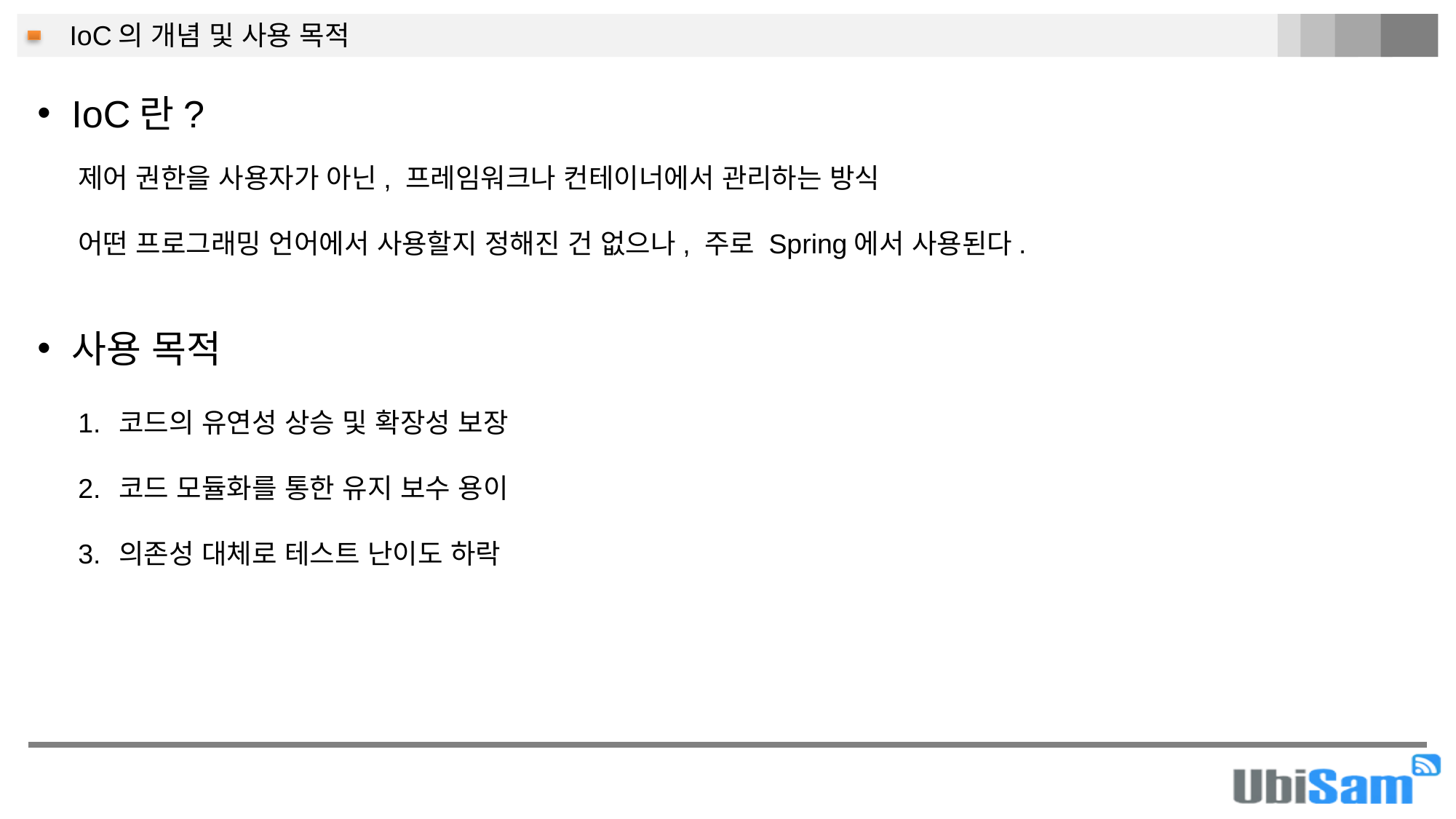

IoC의 개념 및 사용 목적
IoC란?
제어 권한을 사용자가 아닌, 프레임워크나 컨테이너에서 관리하는 방식

어떤 프로그래밍 언어에서 사용할지 정해진 건 없으나, 주로 Spring에서 사용된다.
사용 목적
코드의 유연성 상승 및 확장성 보장
코드 모듈화를 통한 유지 보수 용이
의존성 대체로 테스트 난이도 하락